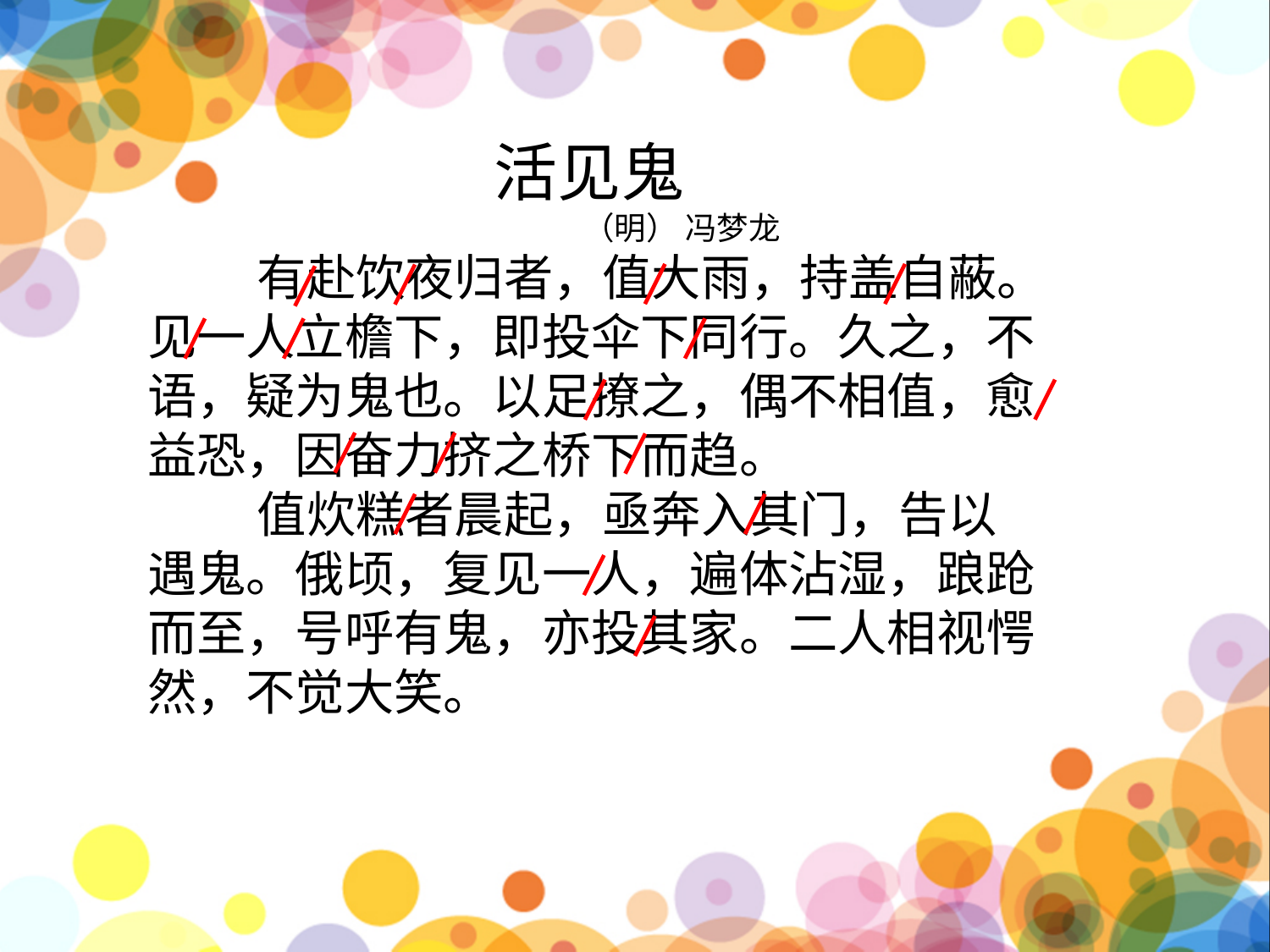

活见鬼
                       （明） 冯梦龙
有赴饮夜归者，值大雨，持盖自蔽。见一人立檐下，即投伞下同行。久之，不语，疑为鬼也。以足撩之，偶不相值，愈益恐，因奋力挤之桥下而趋。
值炊糕者晨起，亟奔入其门，告以遇鬼。俄顷，复见一人，遍体沾湿，踉跄而至，号呼有鬼，亦投其家。二人相视愕然，不觉大笑。